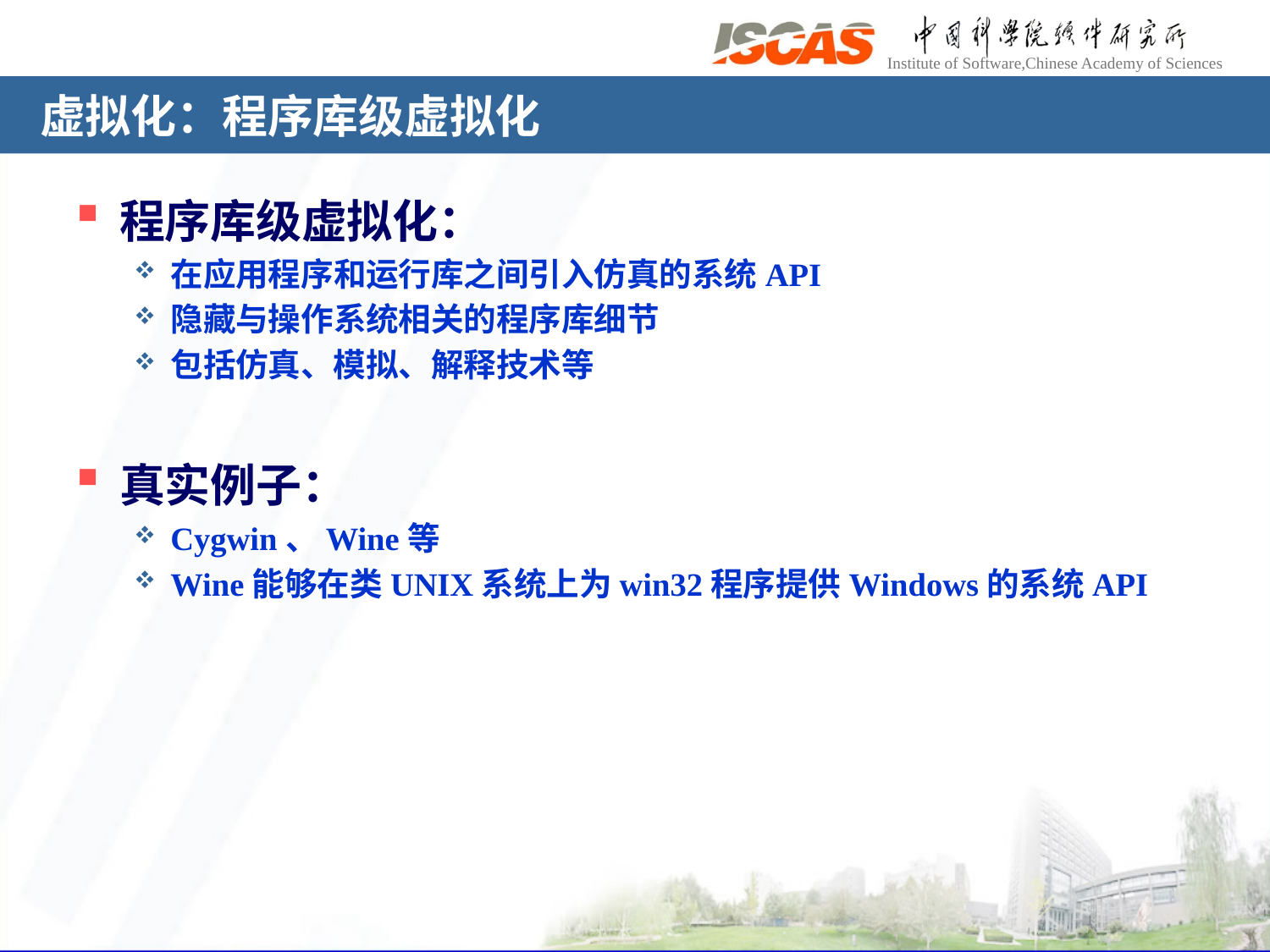

# 虚拟化：程序库级虚拟化
程序库级虚拟化：
在应用程序和运行库之间引入仿真的系统API
隐藏与操作系统相关的程序库细节
包括仿真、模拟、解释技术等

真实例子：
Cygwin、Wine等
Wine能够在类UNIX系统上为win32程序提供Windows的系统API